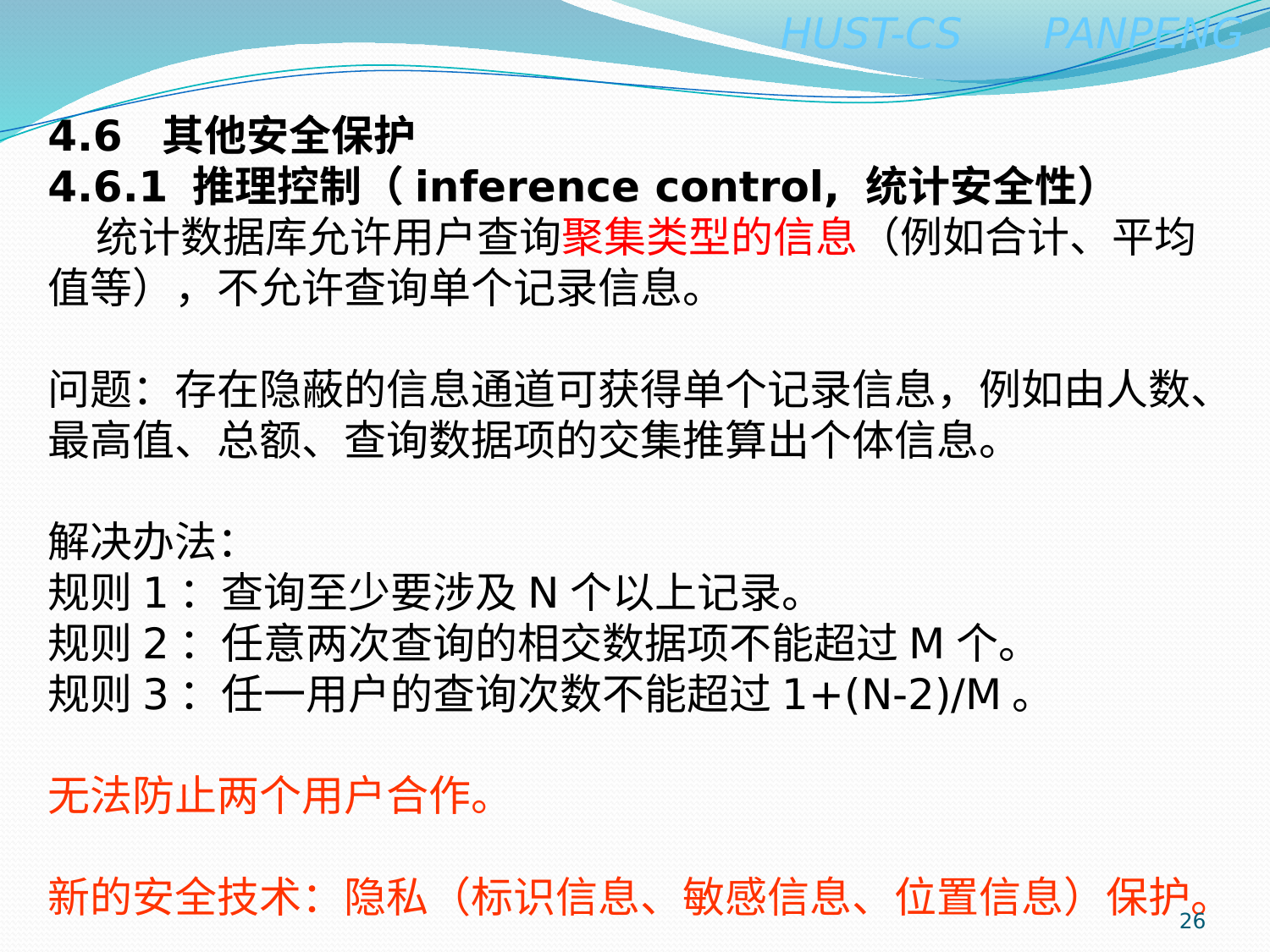

4.6  其他安全保护
4.6.1 推理控制（inference control, 统计安全性）
    统计数据库允许用户查询聚集类型的信息（例如合计、平均值等），不允许查询单个记录信息。

问题：存在隐蔽的信息通道可获得单个记录信息，例如由人数、最高值、总额、查询数据项的交集推算出个体信息。

解决办法：
规则1：查询至少要涉及N个以上记录。
规则2：任意两次查询的相交数据项不能超过M个。
规则3：任一用户的查询次数不能超过1+(N-2)/M。

无法防止两个用户合作。

新的安全技术：隐私（标识信息、敏感信息、位置信息）保护。
26